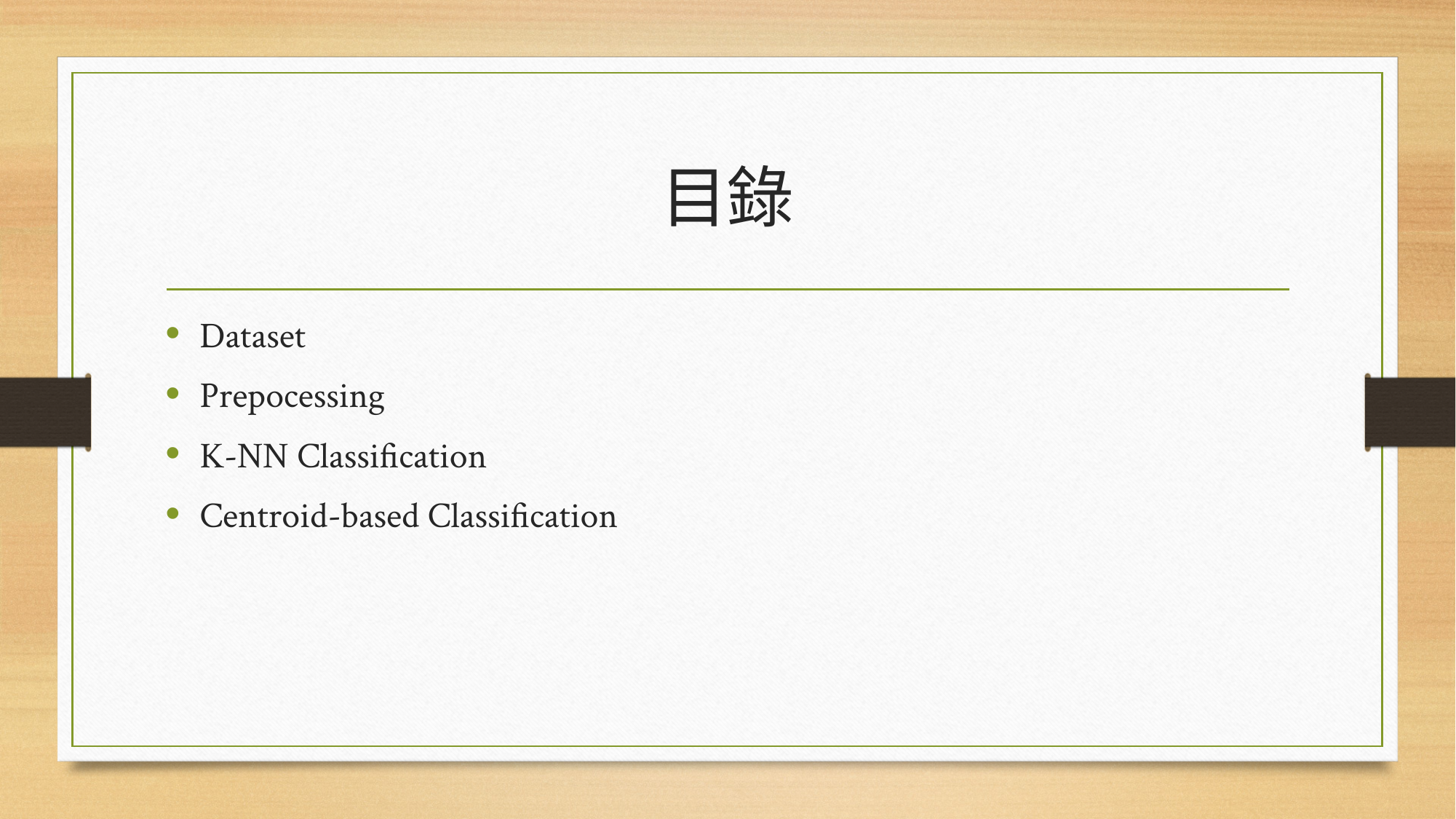

# 目錄
Dataset
Prepocessing
K-NN Classification
Centroid-based Classification